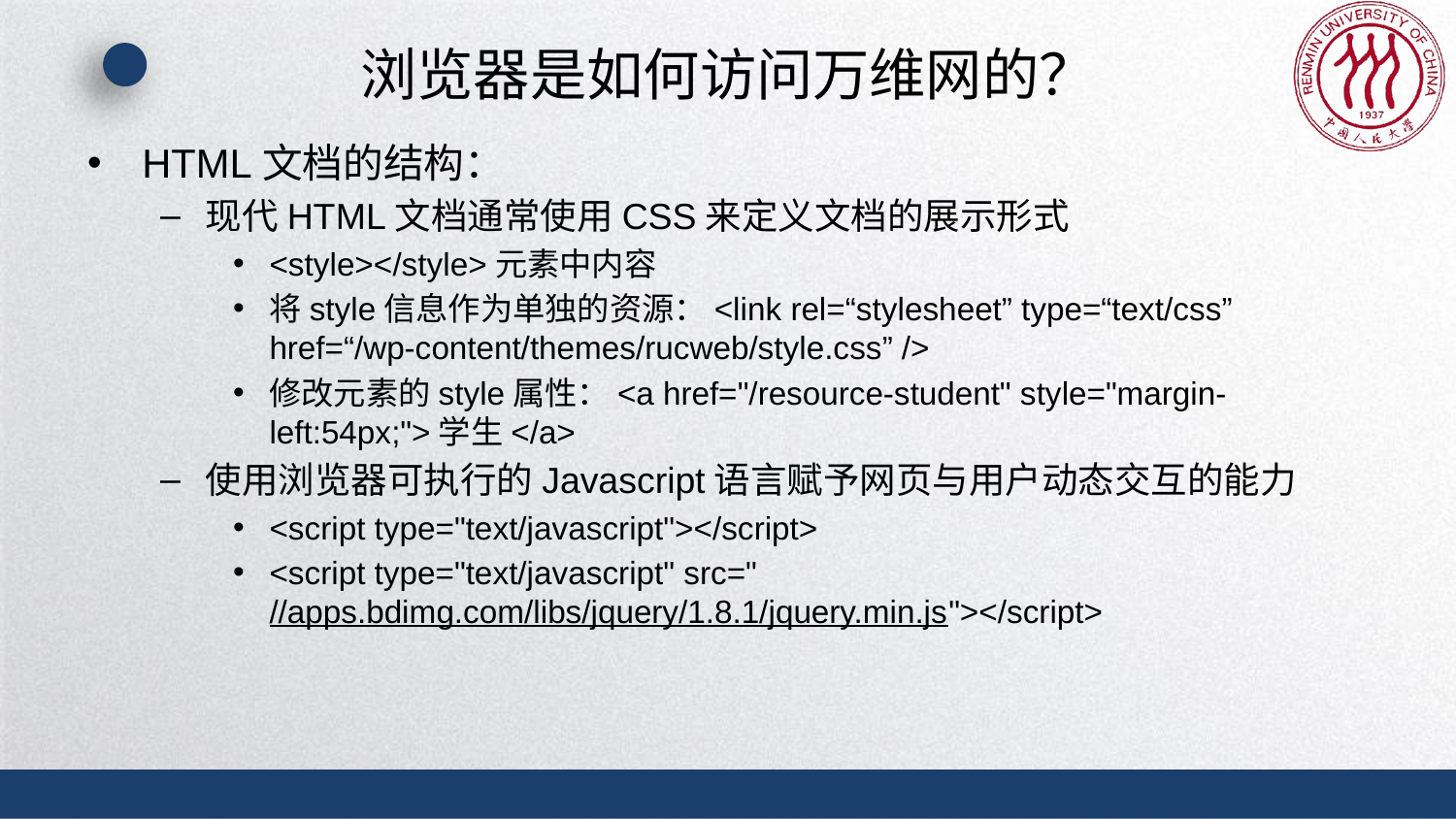

# 浏览器是如何访问万维网的？
HTML文档的结构：
现代HTML文档通常使用CSS来定义文档的展示形式
<style></style>元素中内容
将style信息作为单独的资源：<link rel=“stylesheet” type=“text/css” href=“/wp-content/themes/rucweb/style.css” />
修改元素的style属性：<a href="/resource-student" style="margin-left:54px;">学生</a>
使用浏览器可执行的Javascript语言赋予网页与用户动态交互的能力
<script type="text/javascript"></script>
<script type="text/javascript" src="//apps.bdimg.com/libs/jquery/1.8.1/jquery.min.js"></script>